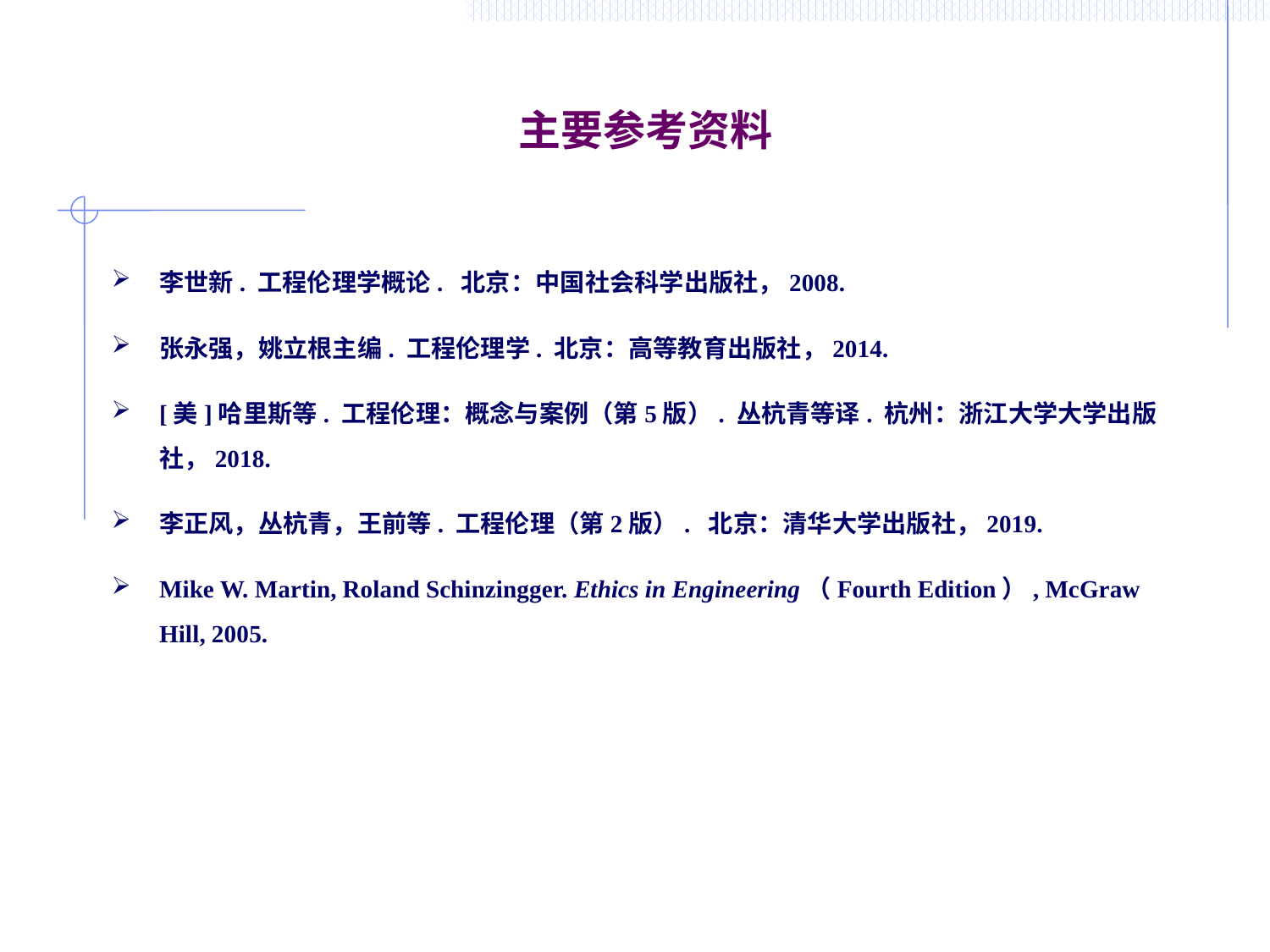

主要参考资料
李世新. 工程伦理学概论.  北京：中国社会科学出版社，2008.
张永强，姚立根主编. 工程伦理学. 北京：高等教育出版社，2014.
[美]哈里斯等. 工程伦理：概念与案例（第5版）. 丛杭青等译. 杭州：浙江大学大学出版社，2018.
李正风，丛杭青，王前等. 工程伦理（第2版）.  北京：清华大学出版社，2019.
Mike W. Martin, Roland Schinzingger. Ethics in Engineering（Fourth Edition）, McGraw Hill, 2005.